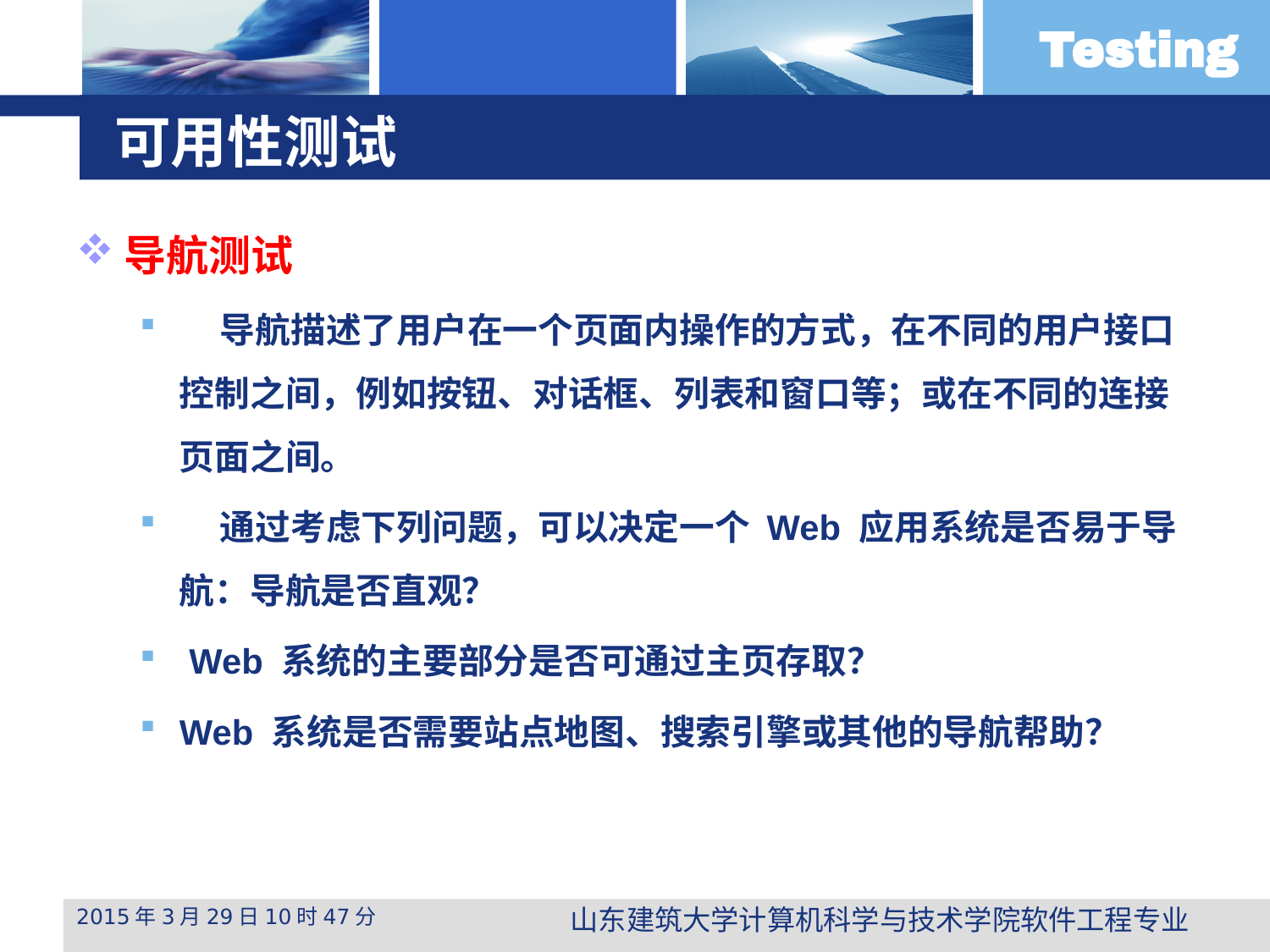

# 可用性测试
导航测试
    导航描述了用户在一个页面内操作的方式，在不同的用户接口控制之间，例如按钮、对话框、列表和窗口等；或在不同的连接页面之间。
    通过考虑下列问题，可以决定一个 Web 应用系统是否易于导航：导航是否直观？
 Web 系统的主要部分是否可通过主页存取？
Web 系统是否需要站点地图、搜索引擎或其他的导航帮助？
山东建筑大学计算机科学与技术学院软件工程专业
2015年3月29日10时47分